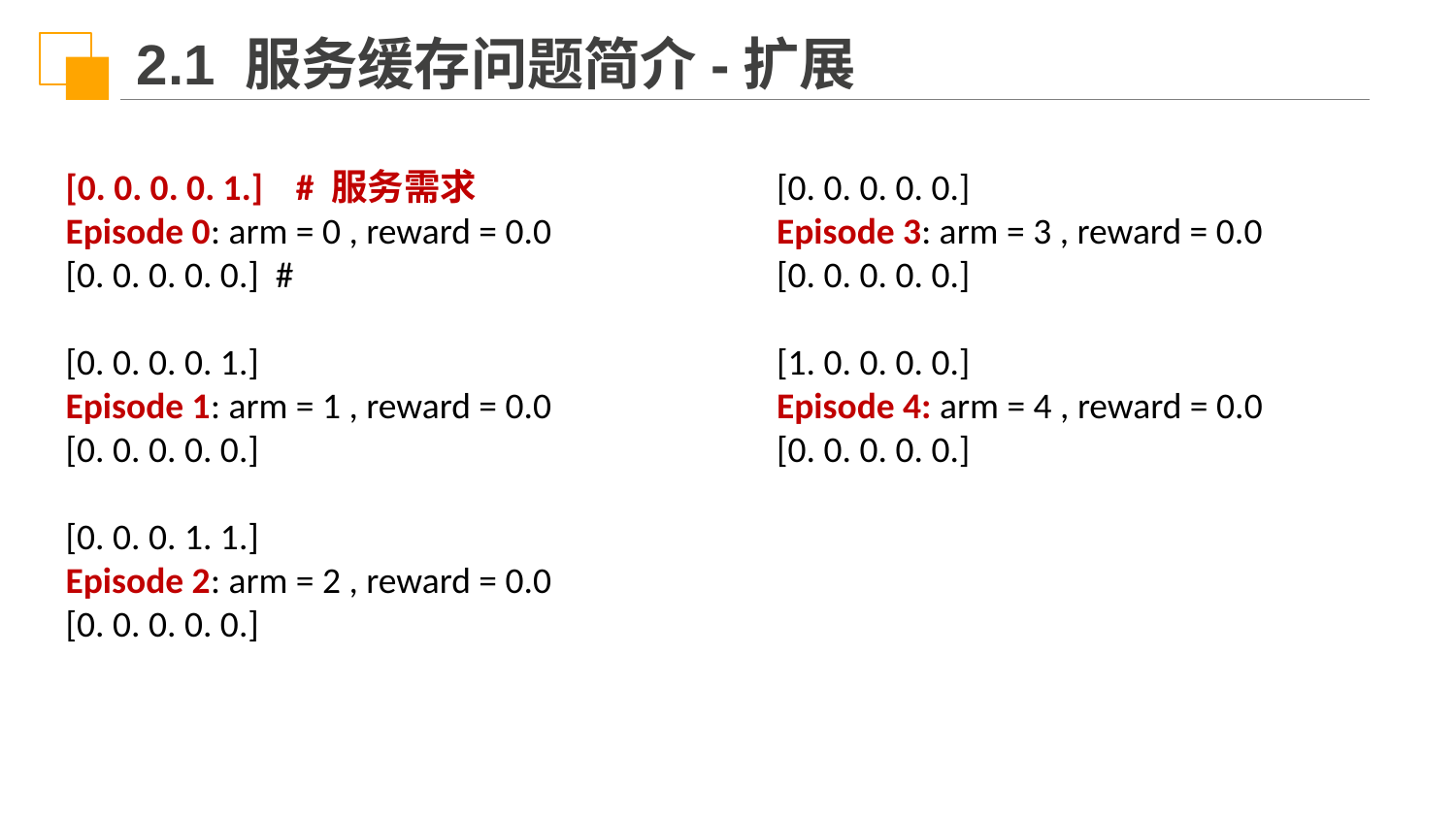

2.1 服务缓存问题简介-扩展
[0. 0. 0. 0. 1.]    # 服务需求
Episode 0: arm = 0 , reward = 0.0
[0. 0. 0. 0. 0.]  #

[0. 0. 0. 0. 1.]
Episode 1: arm = 1 , reward = 0.0
[0. 0. 0. 0. 0.]

[0. 0. 0. 1. 1.]
Episode 2: arm = 2 , reward = 0.0
[0. 0. 0. 0. 0.]

[0. 0. 0. 0. 0.]
Episode 3: arm = 3 , reward = 0.0
[0. 0. 0. 0. 0.]

[1. 0. 0. 0. 0.]
Episode 4: arm = 4 , reward = 0.0
[0. 0. 0. 0. 0.]